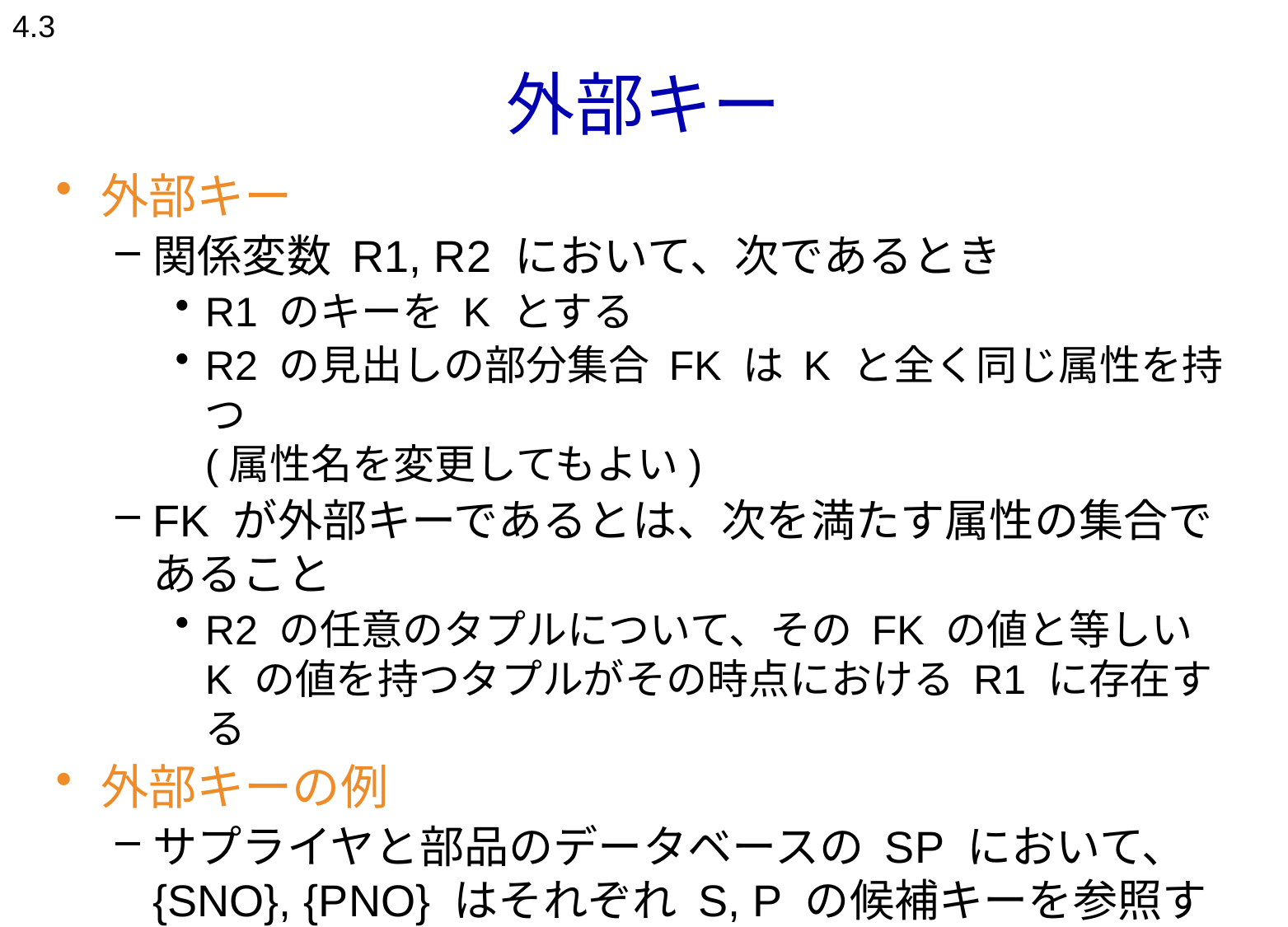

4.3
# 外部キー
外部キー
関係変数 R1, R2 において、次であるとき
R1 のキーを K とする
R2 の見出しの部分集合 FK は K と全く同じ属性を持つ
(属性名を変更してもよい)
FK が外部キーであるとは、次を満たす属性の集合であること
R2 の任意のタプルについて、その FK の値と等しい
K の値を持つタプルがその時点における R1 に存在する
外部キーの例
サプライヤと部品のデータベースの SP において、
{SNO}, {PNO} はそれぞれ S, P の候補キーを参照する